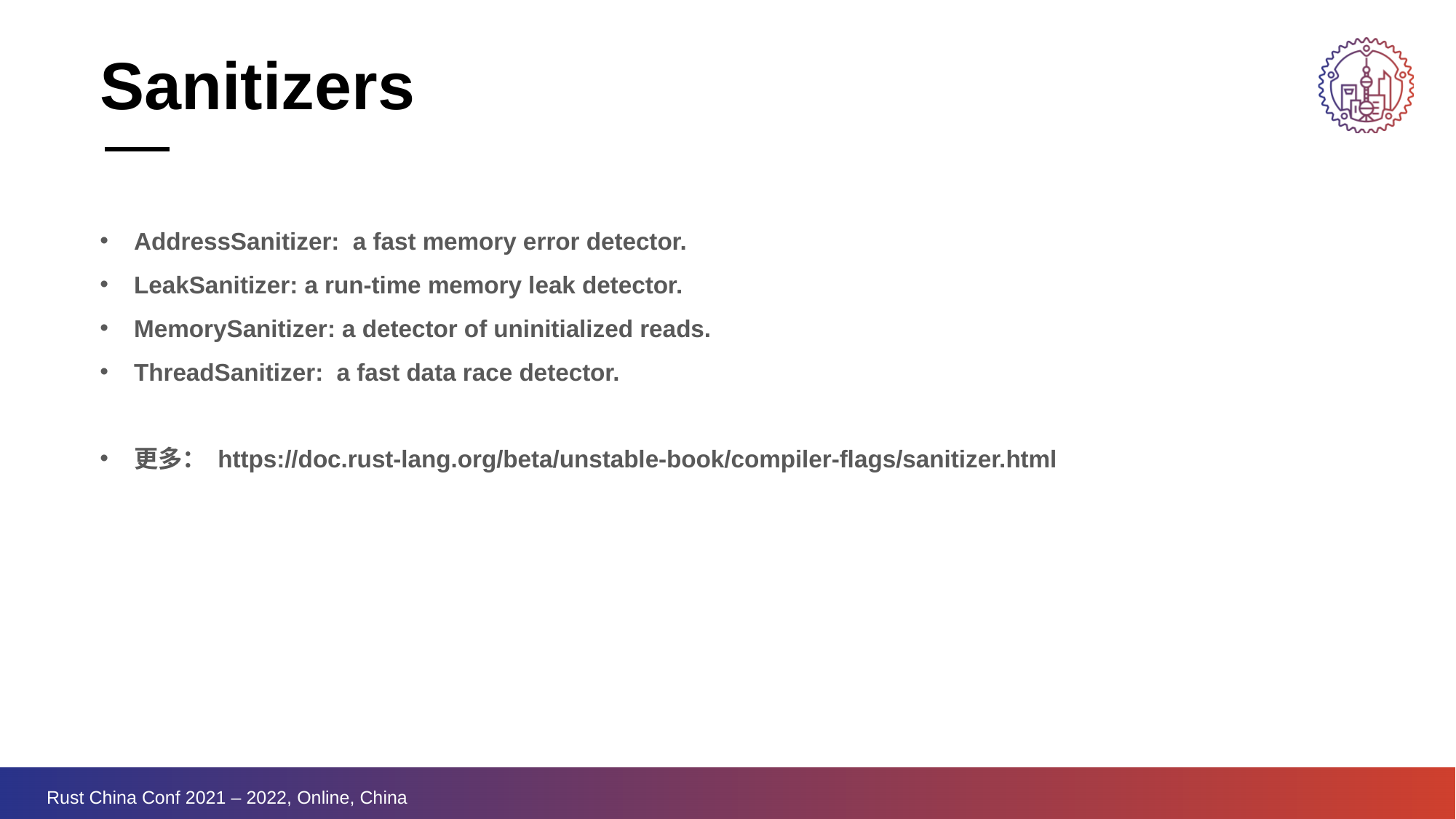

Sanitizers
AddressSanitizer:  a fast memory error detector.
LeakSanitizer: a run-time memory leak detector.
MemorySanitizer: a detector of uninitialized reads.
ThreadSanitizer:  a fast data race detector.

更多： https://doc.rust-lang.org/beta/unstable-book/compiler-flags/sanitizer.html